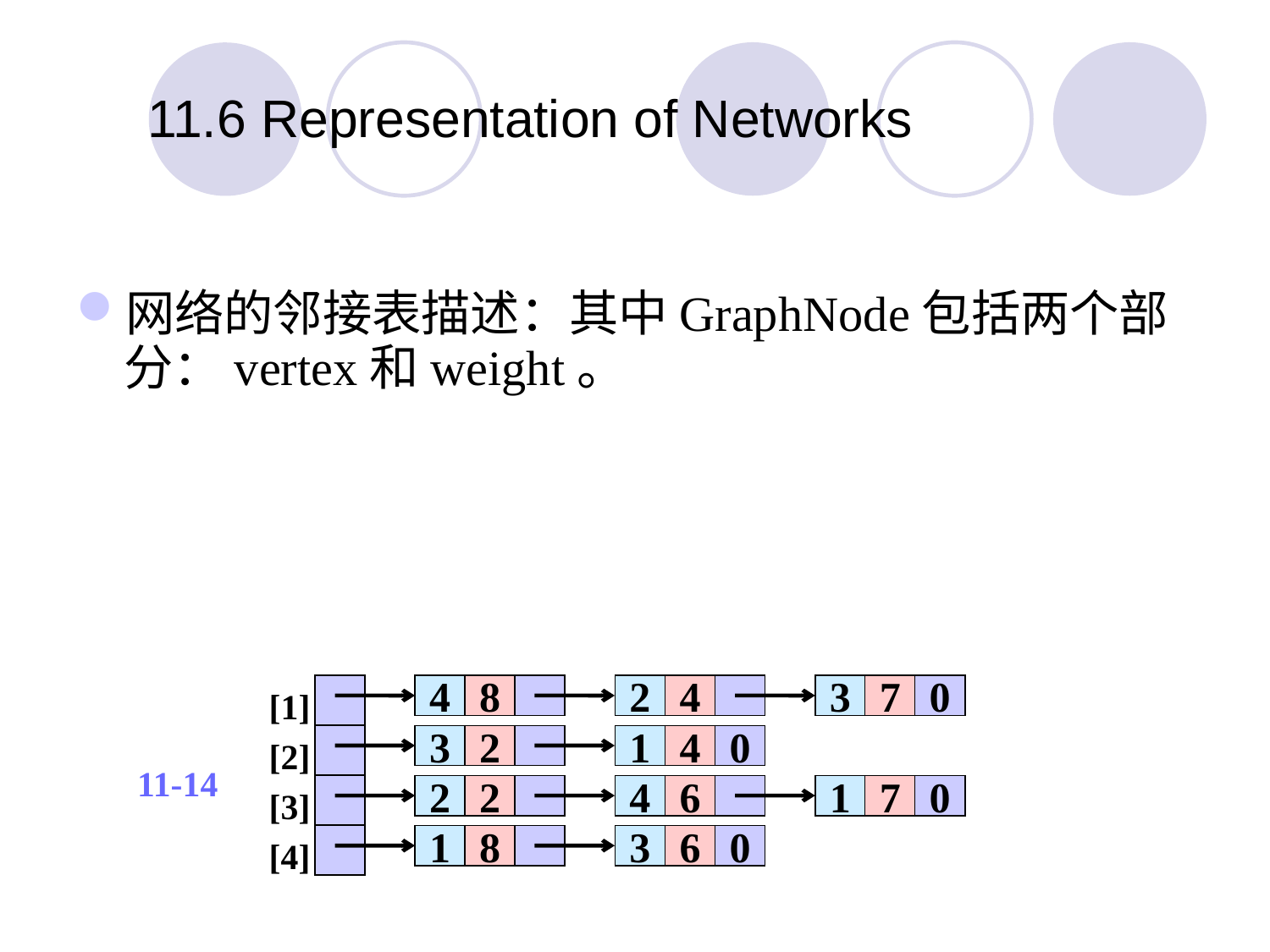

11.6 Representation of Networks
32

网络的邻接表描述：其中GraphNode包括两个部分：vertex和weight。

4
8

2
4

3
7
0
[1]

3
2

1
4
0
[2]

11-14

2
2

4
6

1
7
0
[3]

1
8

3
6
0
[4]